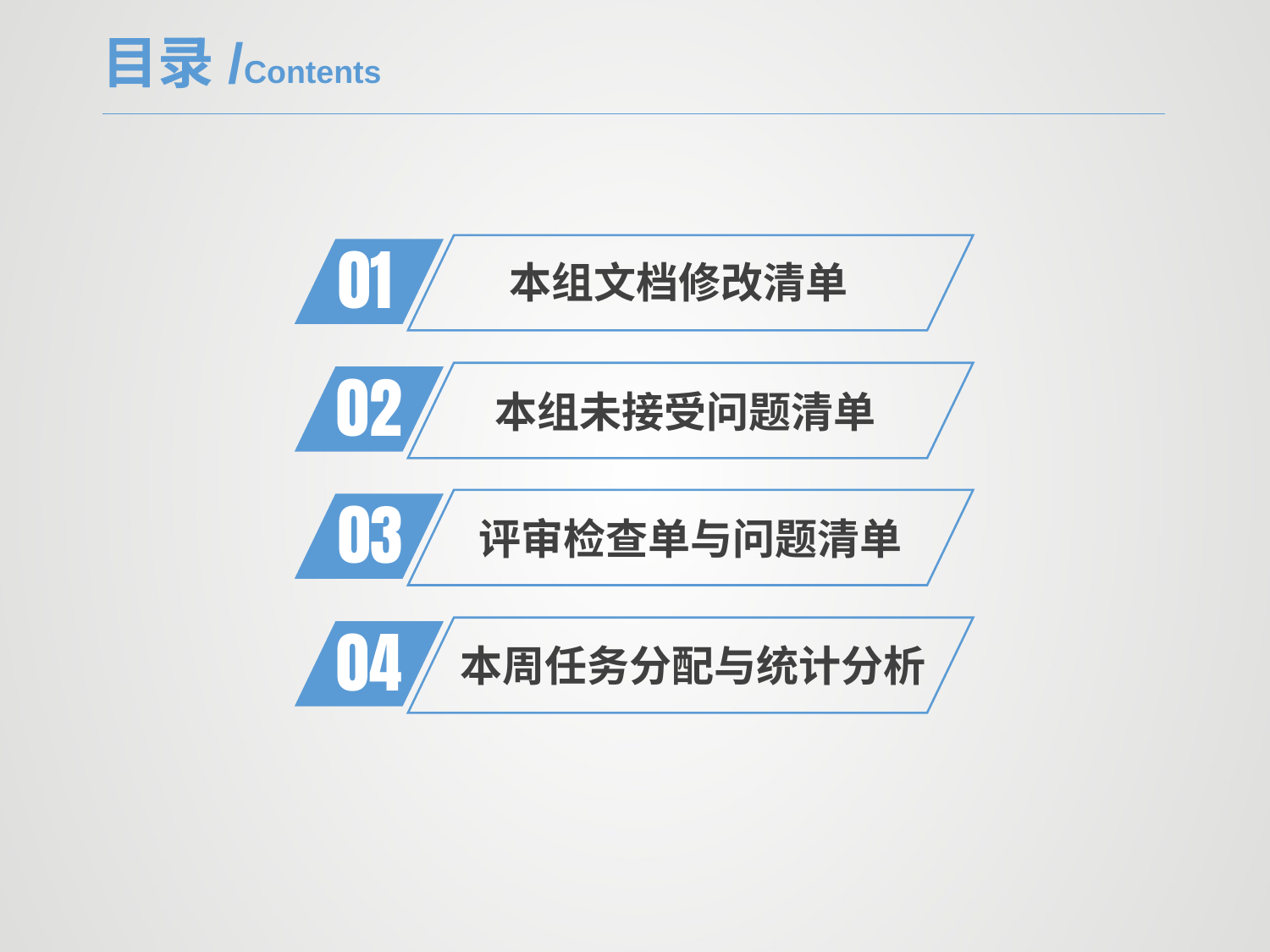

目录/Contents

本组文档修改清单
01

本组未接受问题清单
02

评审检查单与问题清单
03

本周任务分配与统计分析
04